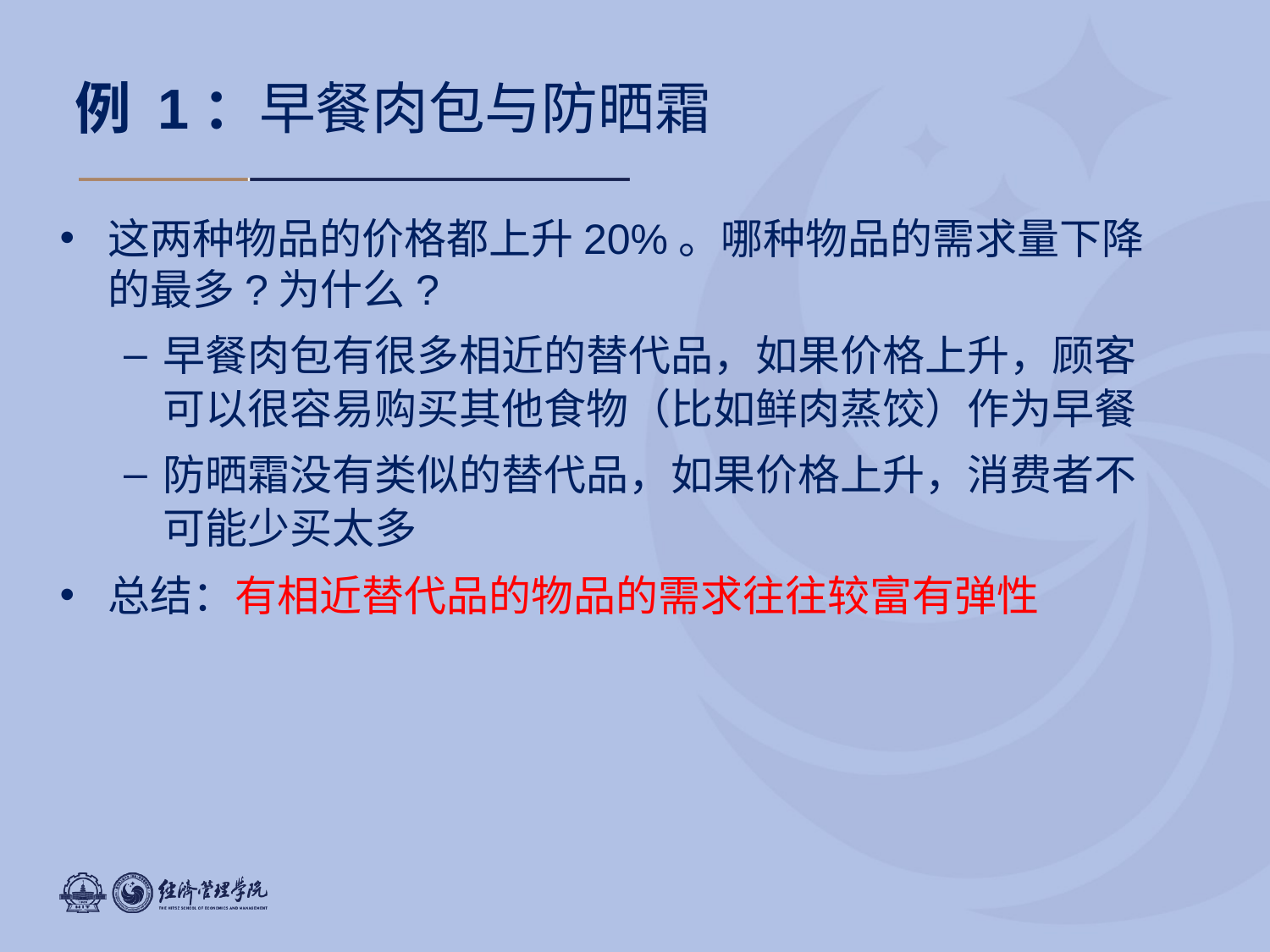

0
例 1：早餐肉包与防晒霜
这两种物品的价格都上升20%。哪种物品的需求量下降的最多?为什么?
早餐肉包有很多相近的替代品，如果价格上升，顾客可以很容易购买其他食物（比如鲜肉蒸饺）作为早餐
防晒霜没有类似的替代品，如果价格上升，消费者不可能少买太多
总结：有相近替代品的物品的需求往往较富有弹性